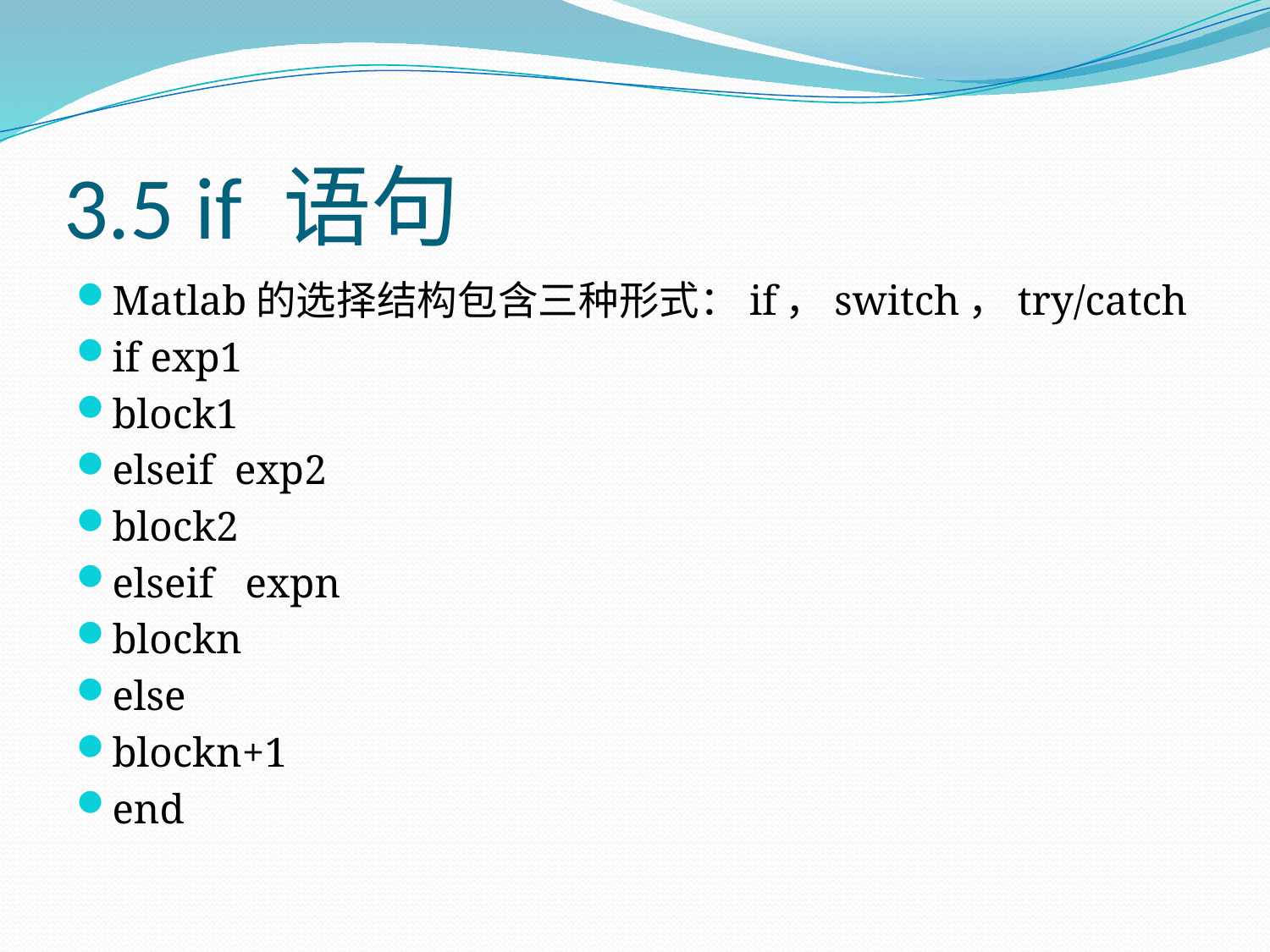

# 3.5 if 语句
Matlab的选择结构包含三种形式：if，switch，try/catch
if exp1
block1
elseif  exp2
block2
elseif   expn
blockn
else
blockn+1
end